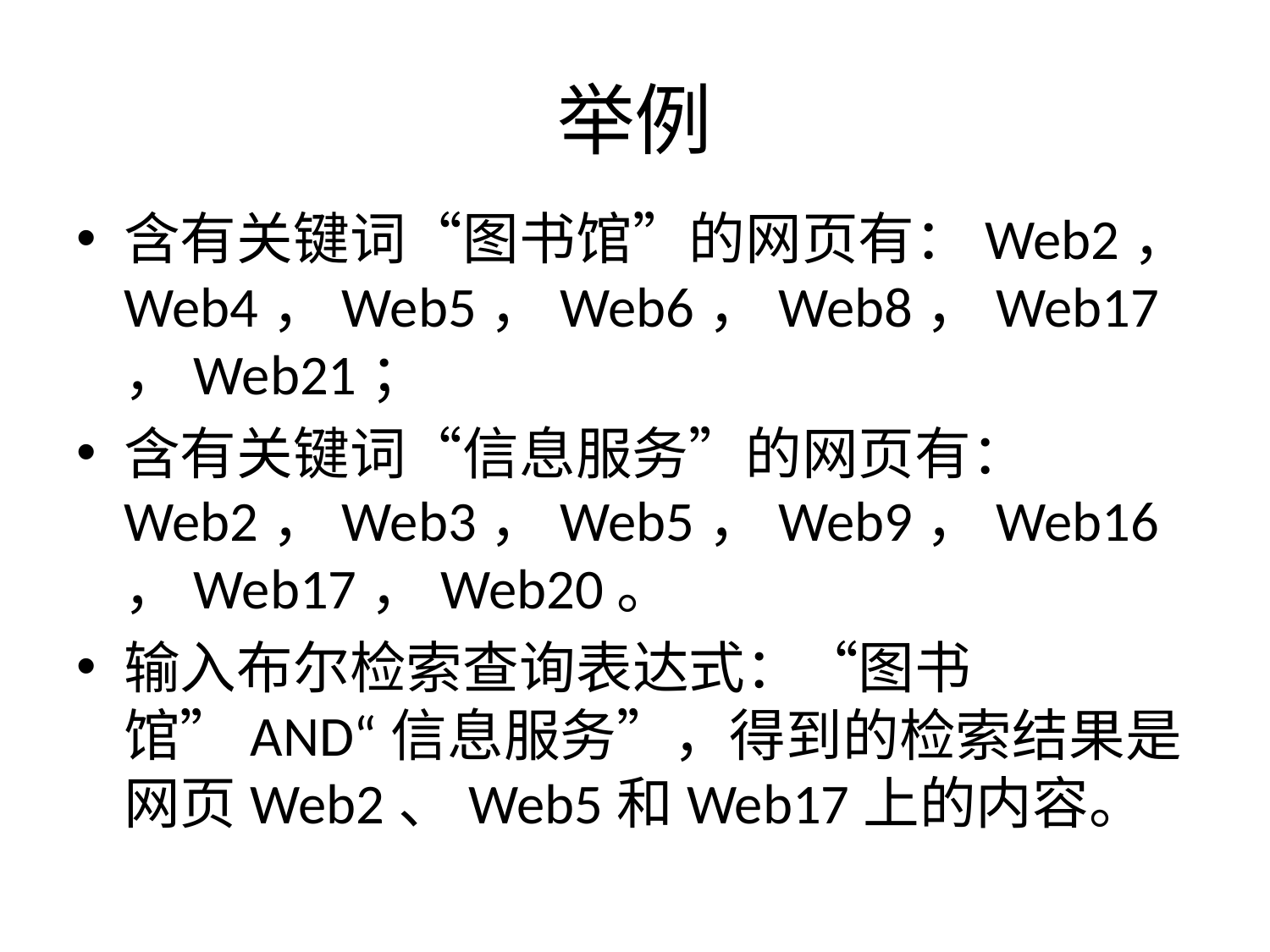

# 举例
含有关键词“图书馆”的网页有：Web2，Web4，Web5，Web6，Web8，Web17，Web21；
含有关键词“信息服务”的网页有：Web2，Web3，Web5，Web9，Web16，Web17，Web20。
输入布尔检索查询表达式：“图书馆”AND“信息服务”，得到的检索结果是网页Web2、Web5和Web17上的内容。